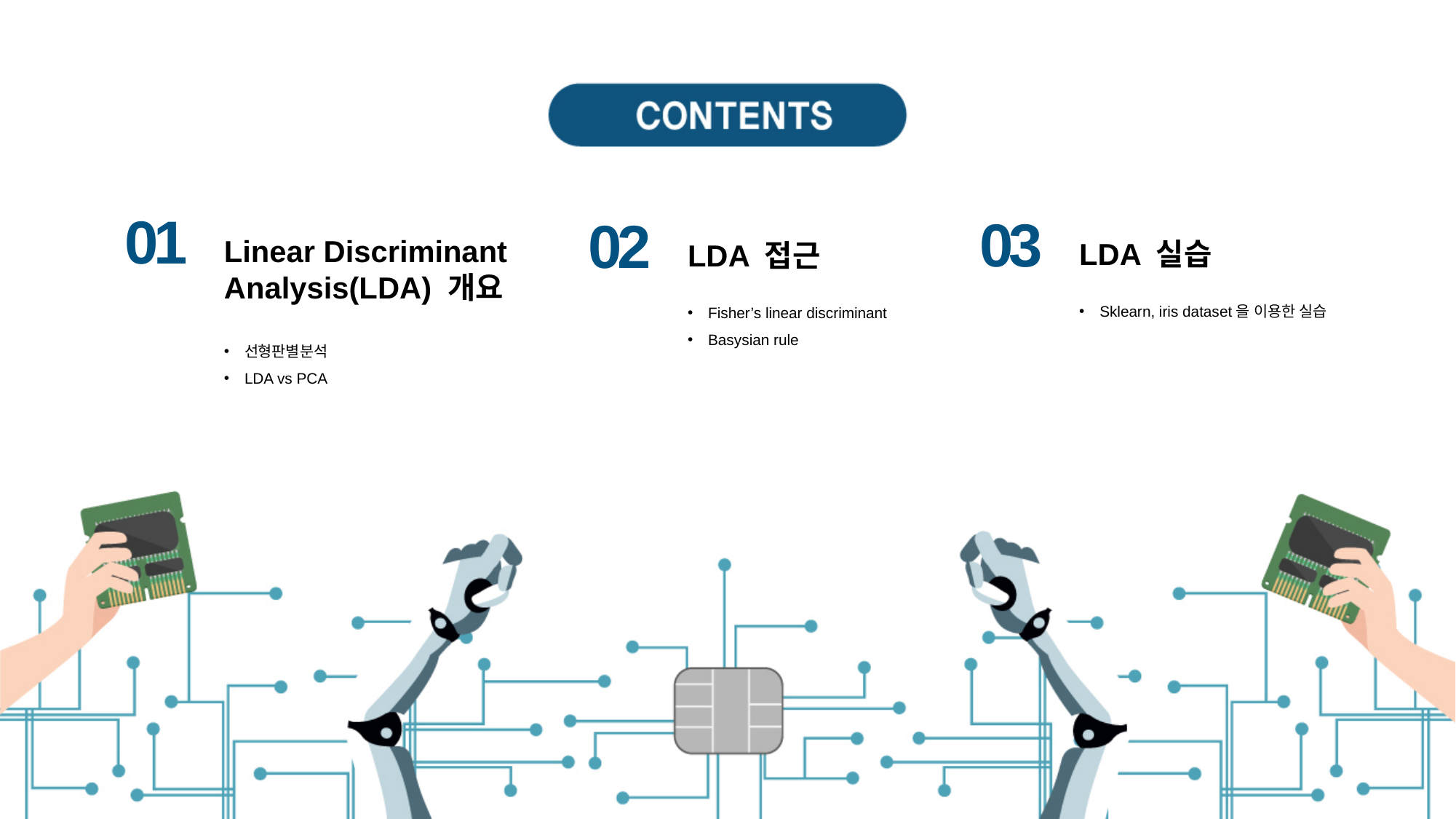

01
Linear Discriminant Analysis(LDA) 개요
선형판별분석
LDA vs PCA
03
LDA 실습
Sklearn, iris dataset을 이용한 실습
02
LDA 접근
Fisher’s linear discriminant
Basysian rule